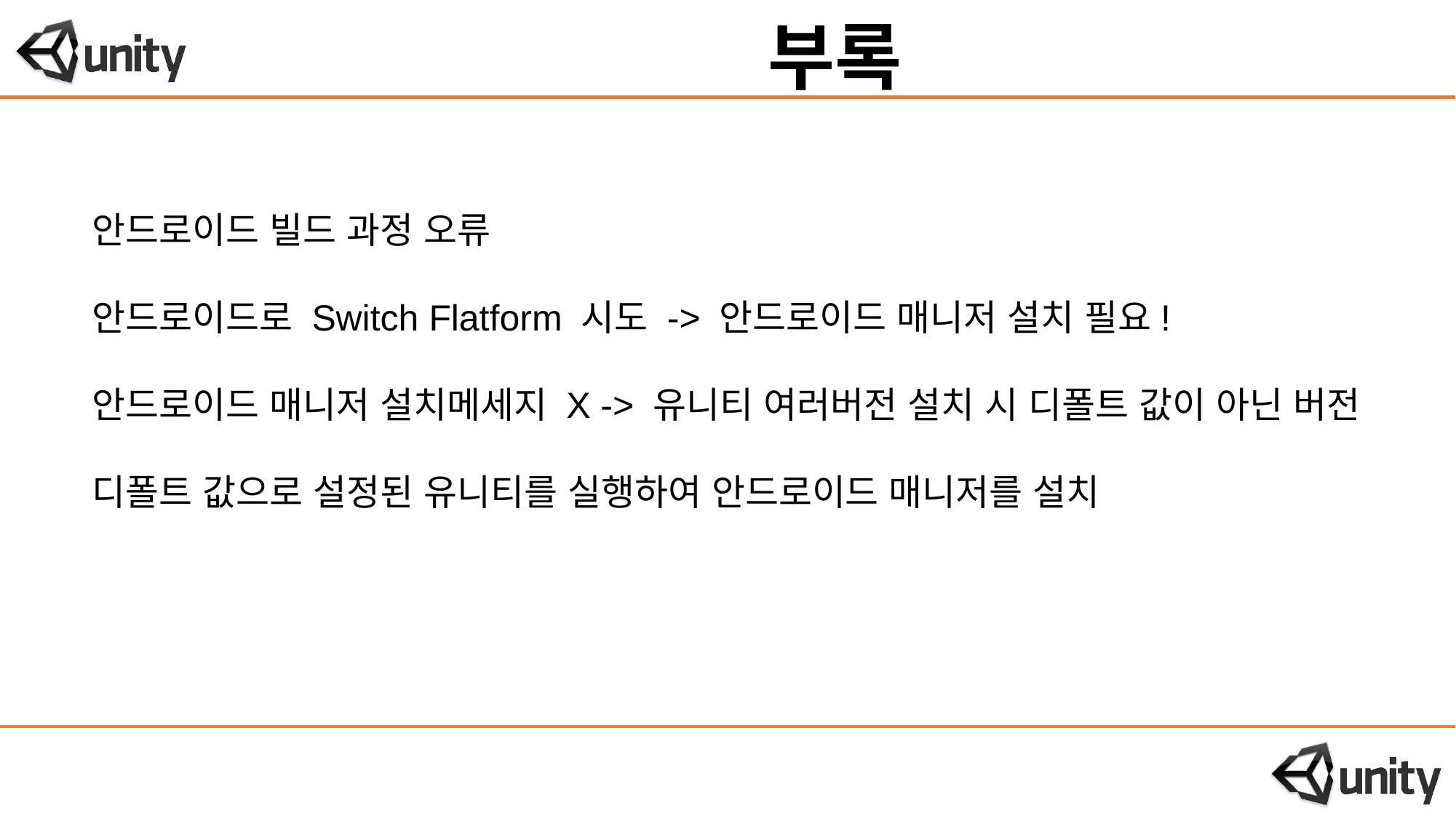

부록
안드로이드 빌드 과정 오류

안드로이드로 Switch Flatform 시도 -> 안드로이드 매니저 설치 필요!

안드로이드 매니저 설치메세지 X -> 유니티 여러버전 설치 시 디폴트 값이 아닌 버전

디폴트 값으로 설정된 유니티를 실행하여 안드로이드 매니저를 설치